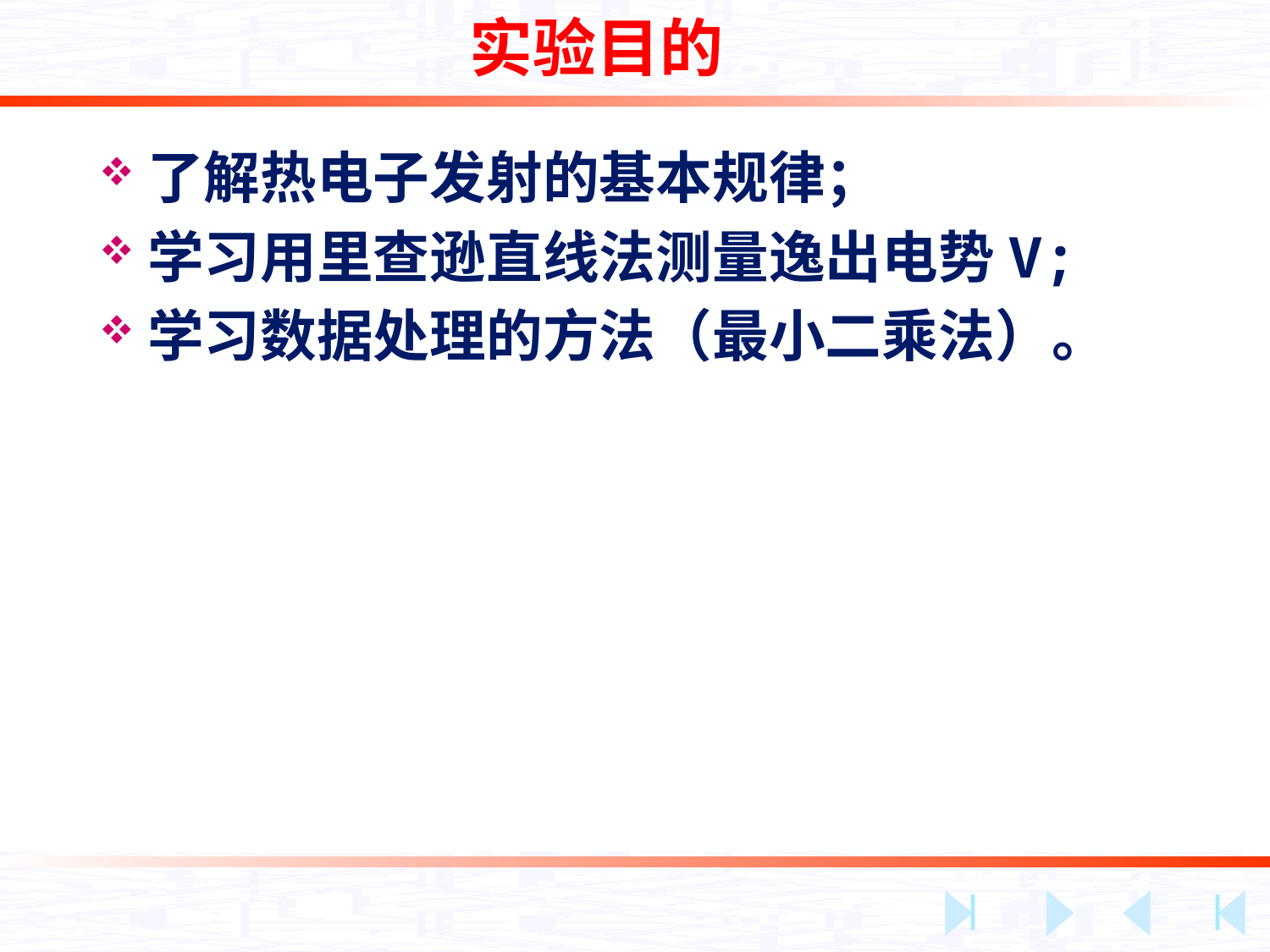

实验目的
了解热电子发射的基本规律；
学习用里查逊直线法测量逸出电势V;
学习数据处理的方法（最小二乘法）。